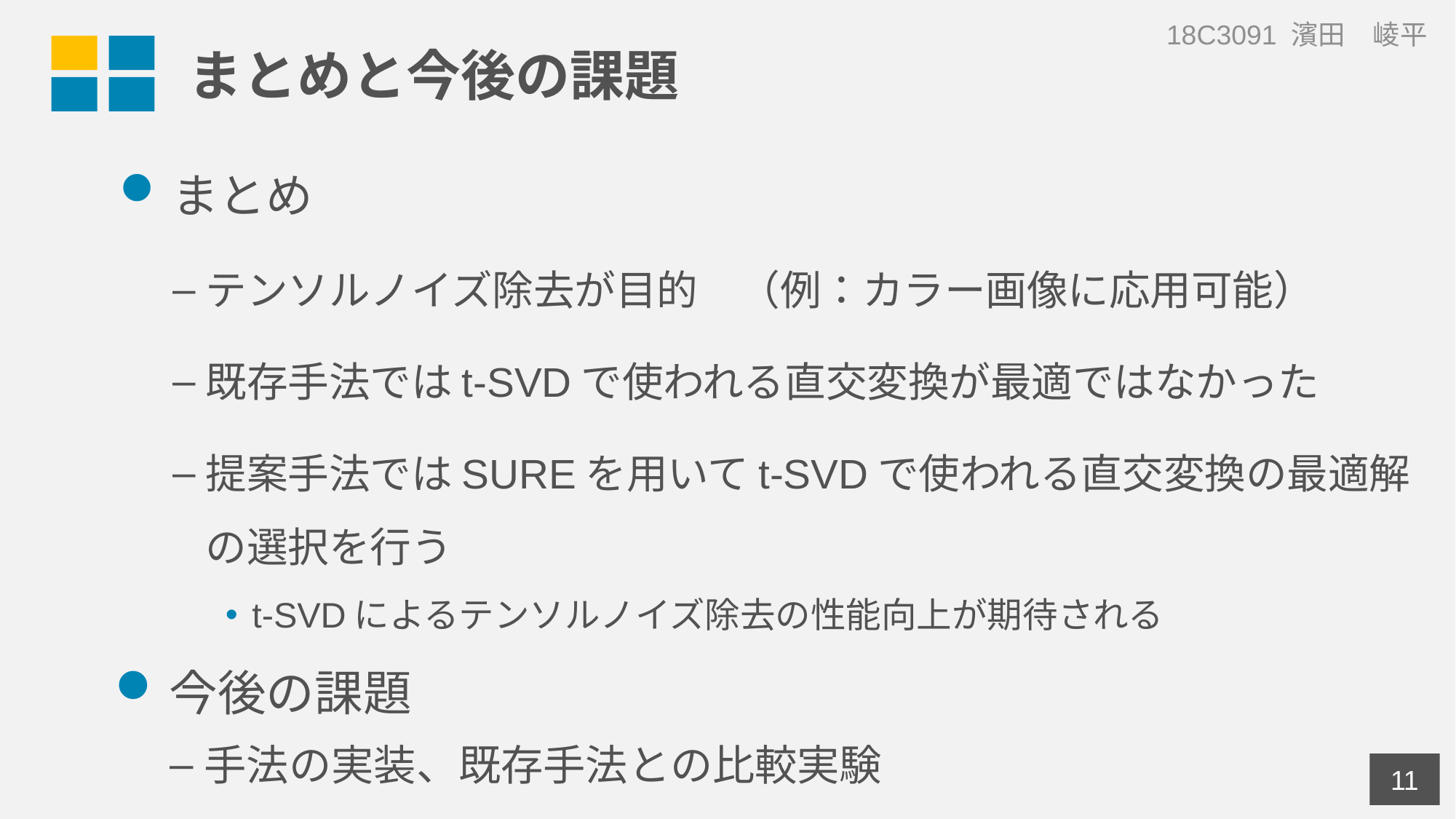

# まとめと今後の課題
18C3091 濱田　崚平
まとめ
テンソルノイズ除去が目的　（例：カラー画像に応用可能）
既存手法ではt-SVDで使われる直交変換が最適ではなかった
提案手法ではSUREを用いてt-SVDで使われる直交変換の最適解の選択を行う
t-SVDによるテンソルノイズ除去の性能向上が期待される

今後の課題
手法の実装、既存手法との比較実験
11